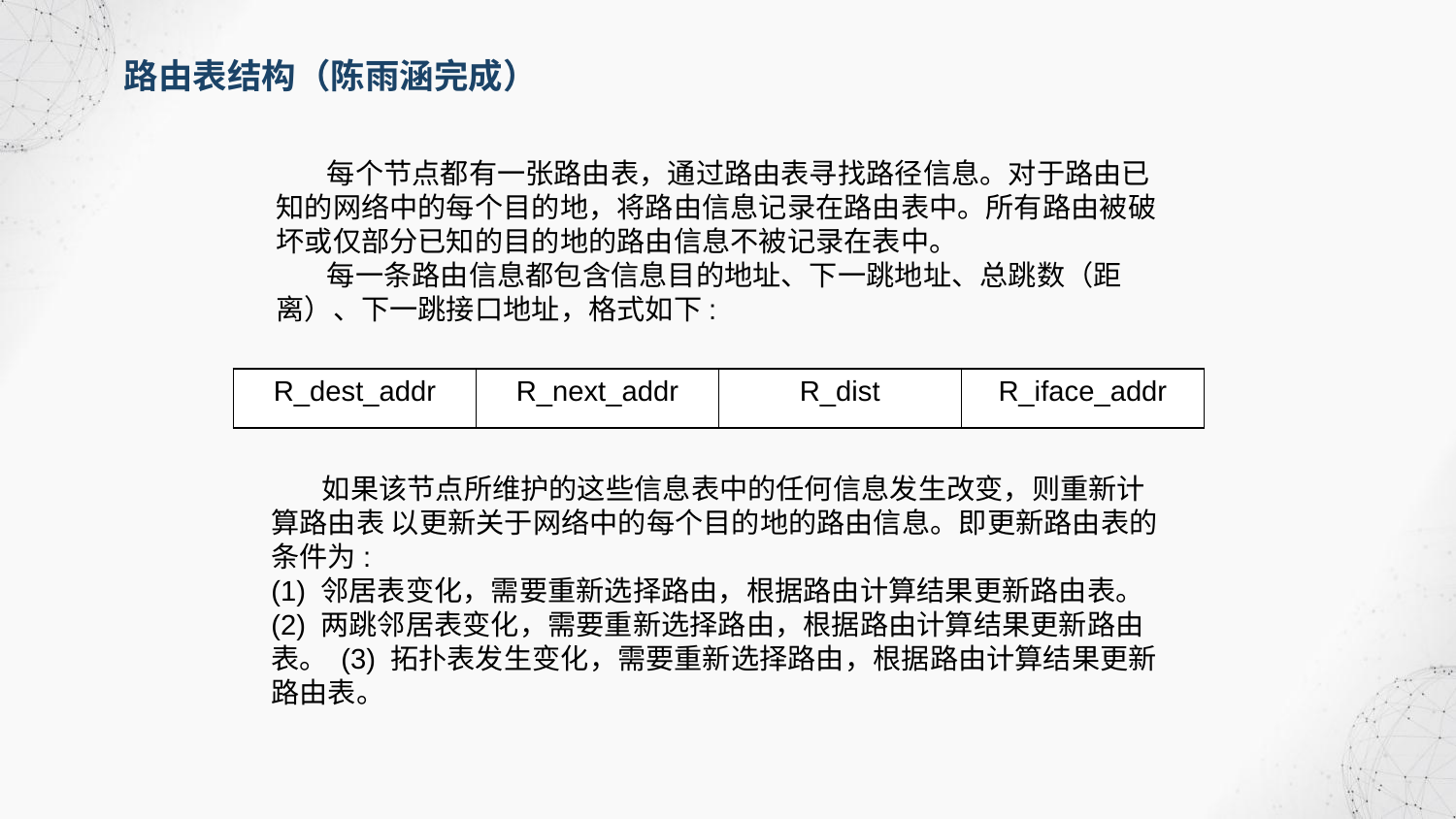

路由表结构（陈雨涵完成）

       每个节点都有一张路由表，通过路由表寻找路径信息。对于路由已知的网络中的每个目的地，将路由信息记录在路由表中。所有路由被破坏或仅部分已知的目的地的路由信息不被记录在表中。
       每一条路由信息都包含信息目的地址、下一跳地址、总跳数（距离）、下一跳接口地址，格式如下:

| R\_dest\_addr | R\_next\_addr | R\_dist | R\_iface\_addr |
| --- | --- | --- | --- |
       如果该节点所维护的这些信息表中的任何信息发生改变，则重新计算路由表 以更新关于网络中的每个目的地的路由信息。即更新路由表的条件为:
(1) 邻居表变化，需要重新选择路由，根据路由计算结果更新路由表。 (2) 两跳邻居表变化，需要重新选择路由，根据路由计算结果更新路由表。 (3) 拓扑表发生变化，需要重新选择路由，根据路由计算结果更新路由表。